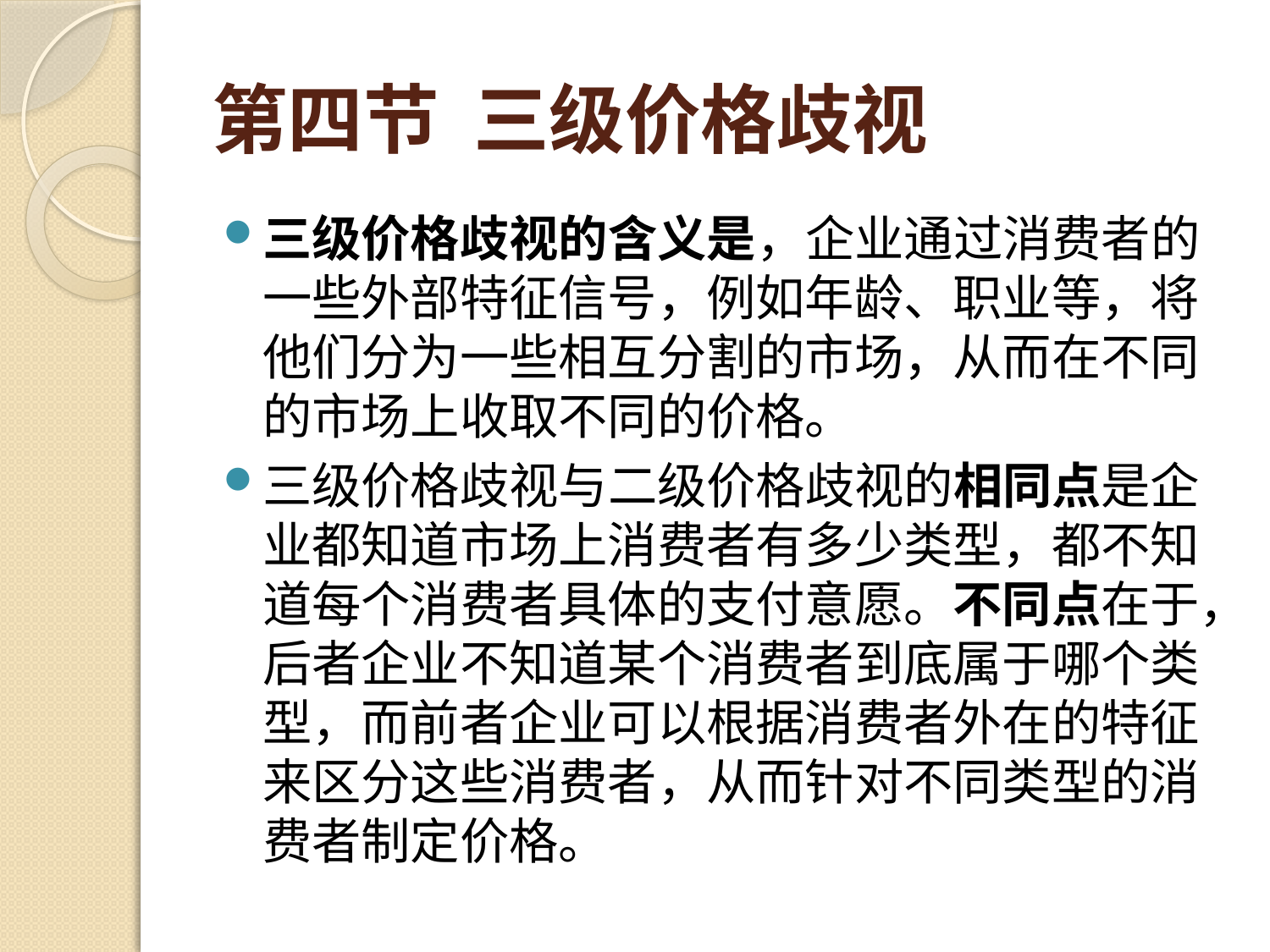

# 第四节  三级价格歧视
三级价格歧视的含义是，企业通过消费者的一些外部特征信号，例如年龄、职业等，将他们分为一些相互分割的市场，从而在不同的市场上收取不同的价格。
三级价格歧视与二级价格歧视的相同点是企业都知道市场上消费者有多少类型，都不知道每个消费者具体的支付意愿。不同点在于，后者企业不知道某个消费者到底属于哪个类型，而前者企业可以根据消费者外在的特征来区分这些消费者，从而针对不同类型的消费者制定价格。